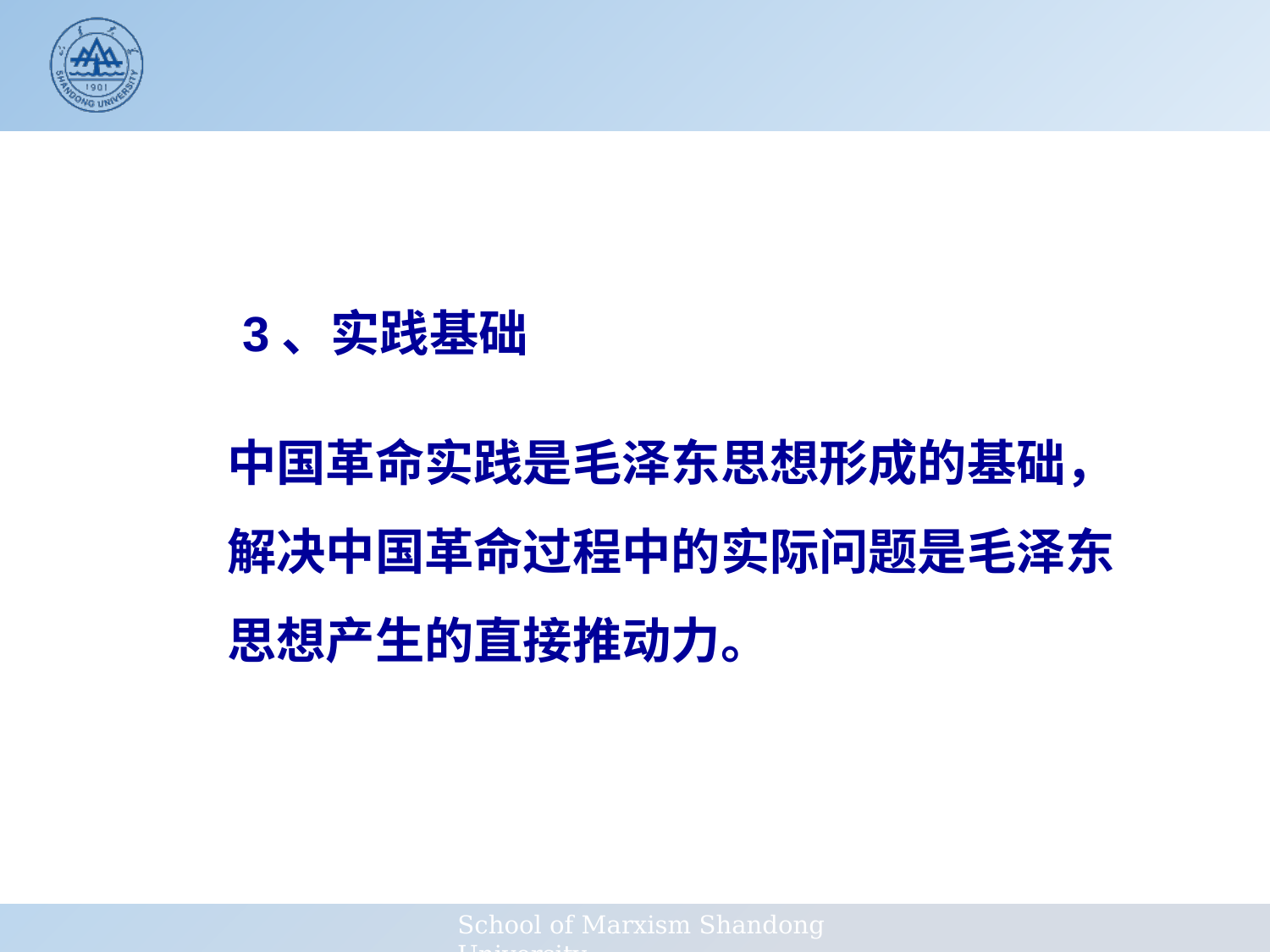

3、实践基础
中国革命实践是毛泽东思想形成的基础，解决中国革命过程中的实际问题是毛泽东思想产生的直接推动力。